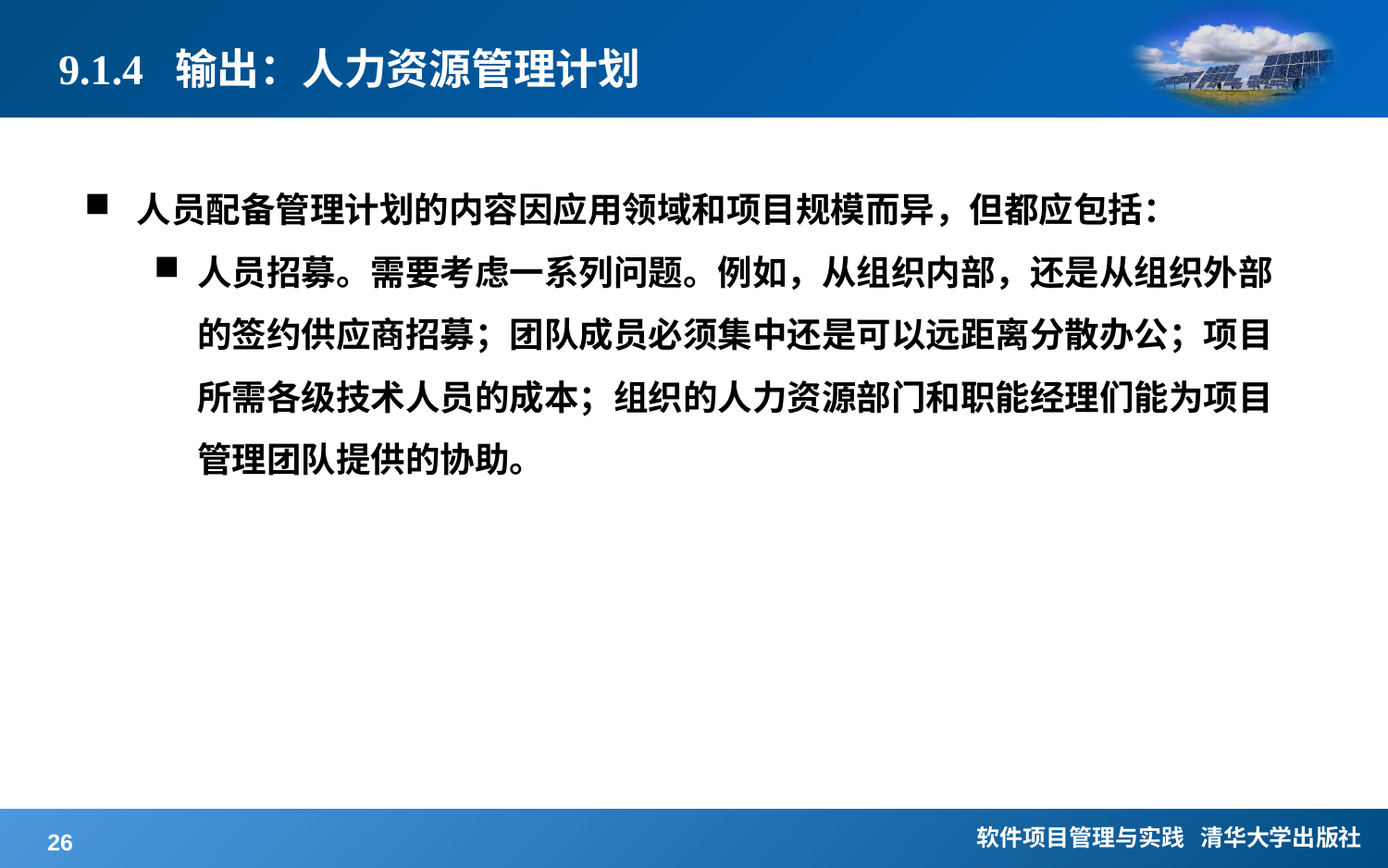

# 9.1.4  输出：人力资源管理计划
人员配备管理计划的内容因应用领域和项目规模而异，但都应包括：
人员招募。需要考虑一系列问题。例如，从组织内部，还是从组织外部的签约供应商招募；团队成员必须集中还是可以远距离分散办公；项目所需各级技术人员的成本；组织的人力资源部门和职能经理们能为项目管理团队提供的协助。